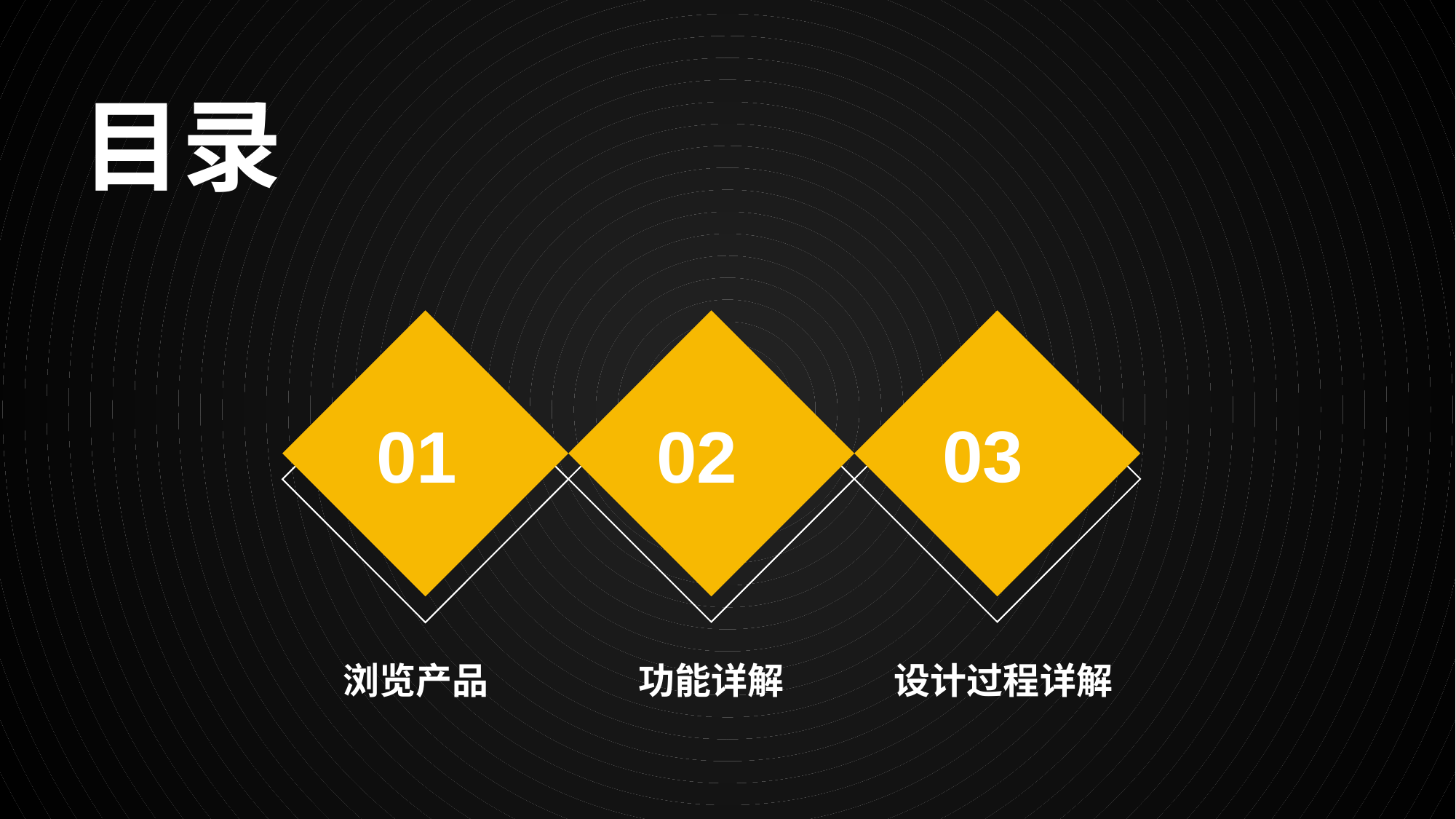

目录

03
01
02
功能详解
浏览产品
设计过程详解